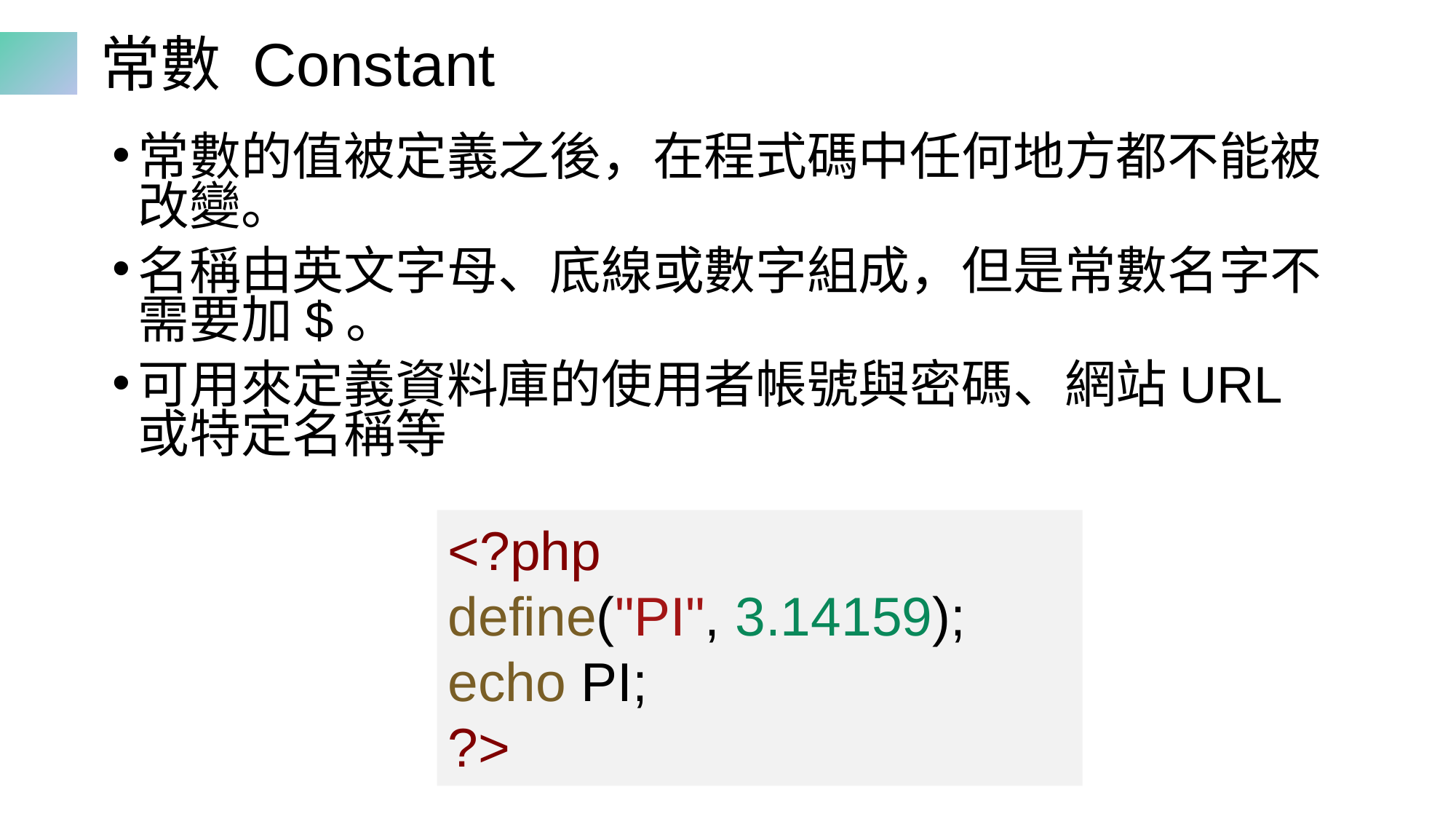

# 常數 Constant
常數的值被定義之後，在程式碼中任何地方都不能被改變。
名稱由英文字母、底線或數字組成，但是常數名字不需要加$。
可用來定義資料庫的使用者帳號與密碼、網站URL或特定名稱等
<?php
define("PI", 3.14159);
echo PI;
?>